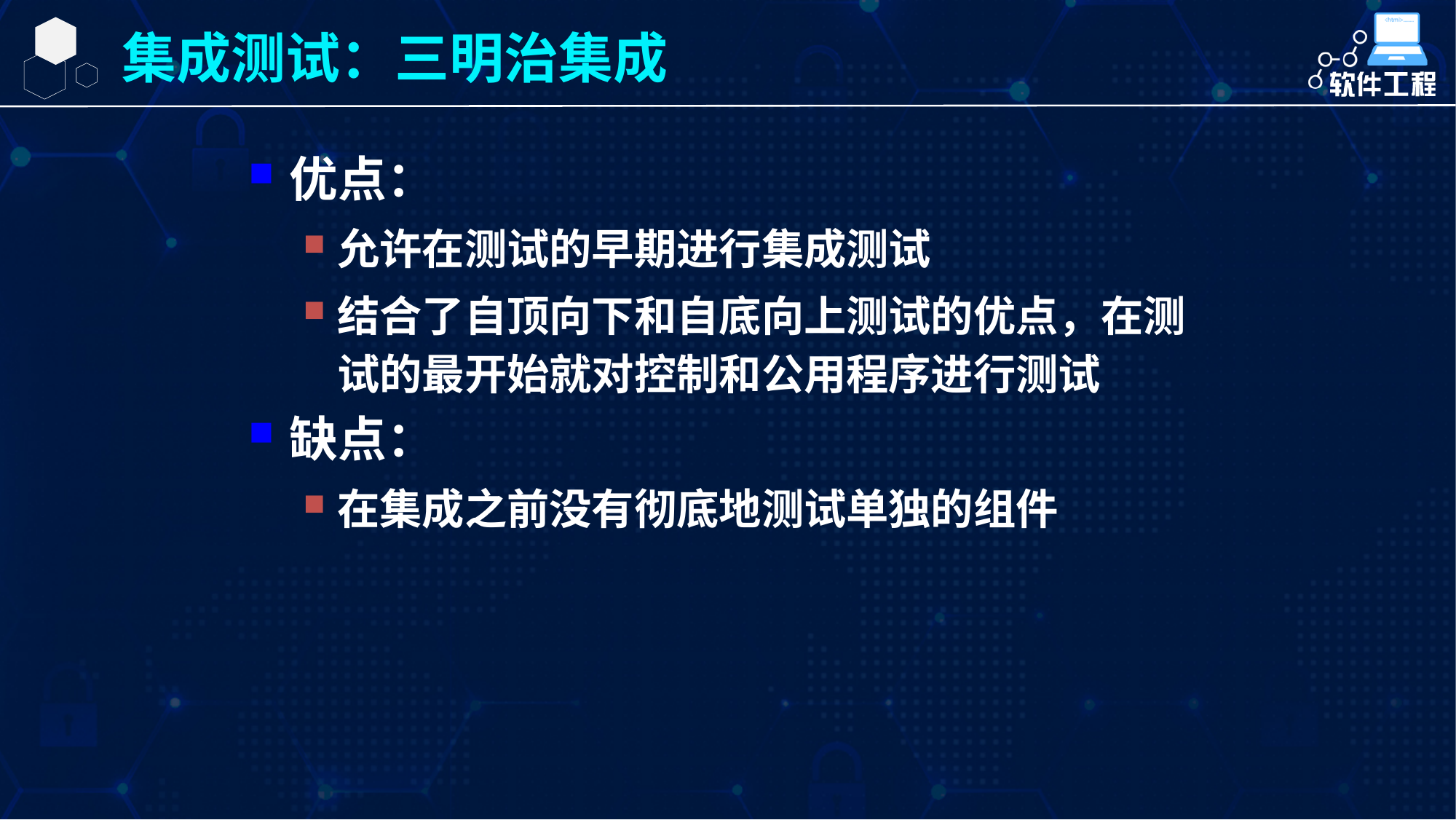

集成测试：三明治集成
优点：
允许在测试的早期进行集成测试
结合了自顶向下和自底向上测试的优点，在测试的最开始就对控制和公用程序进行测试
缺点：
在集成之前没有彻底地测试单独的组件